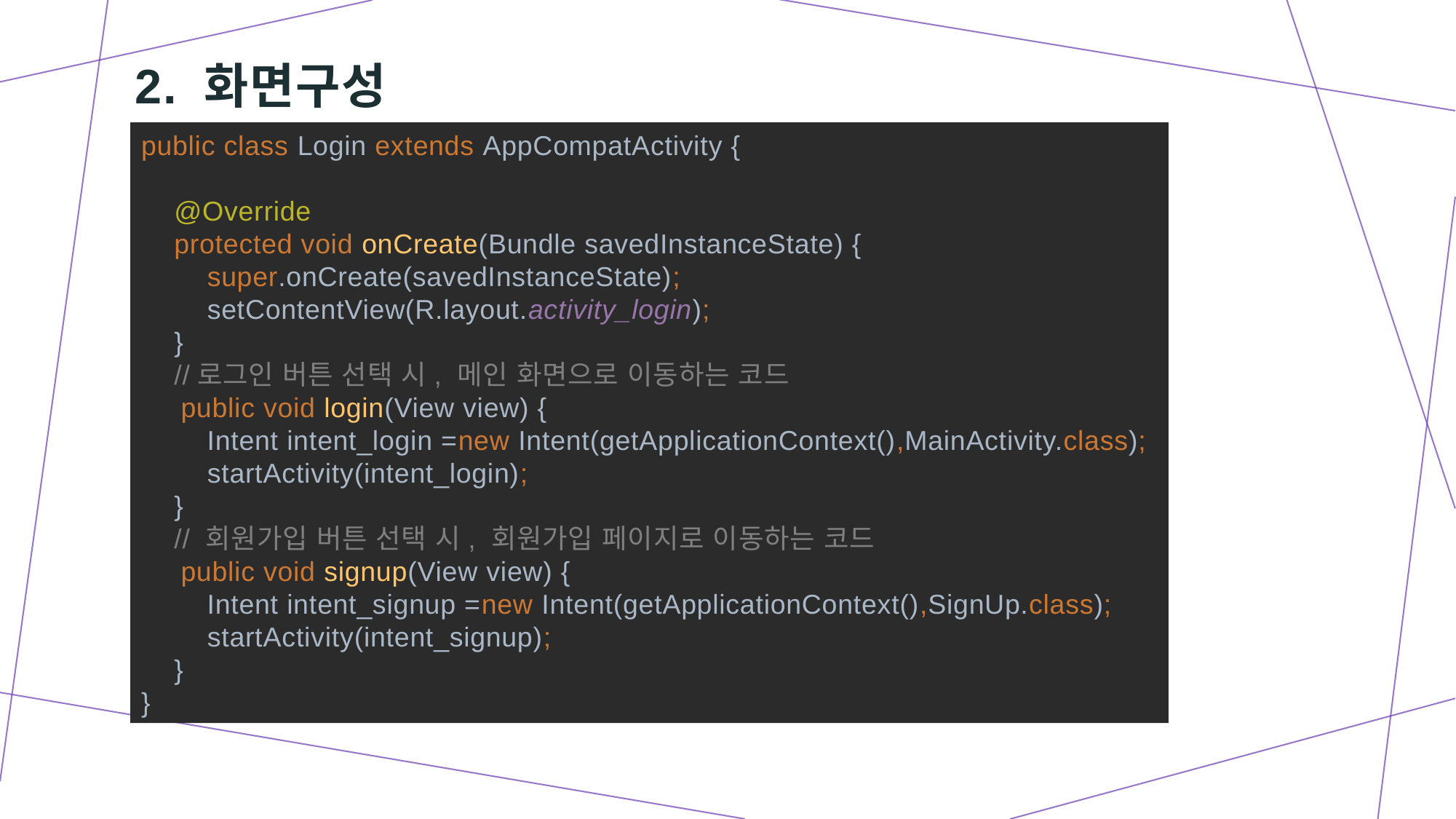

# 2. 화면구성
public class Login extends AppCompatActivity {
    @Override
    protected void onCreate(Bundle savedInstanceState) {
        super.onCreate(savedInstanceState);
        setContentView(R.layout.activity_login);
    }
    //로그인 버튼 선택 시, 메인 화면으로 이동하는 코드
    public void login(View view) {
        Intent intent_login =new Intent(getApplicationContext(),MainActivity.class);
        startActivity(intent_login);
    }
    // 회원가입 버튼 선택 시, 회원가입 페이지로 이동하는 코드
    public void signup(View view) {
        Intent intent_signup =new Intent(getApplicationContext(),SignUp.class);
        startActivity(intent_signup);
    }
}